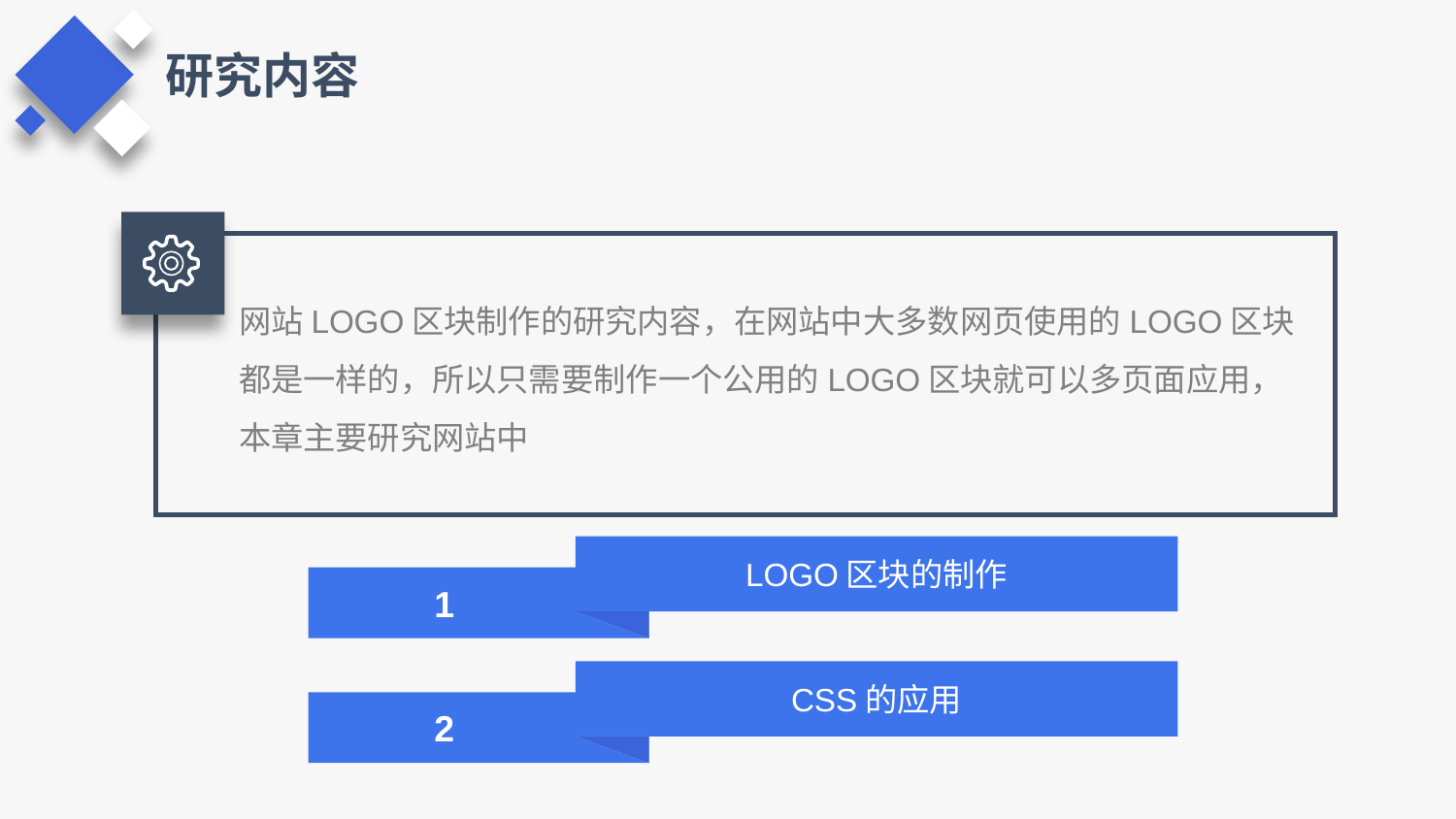

研究内容

网站LOGO区块制作的研究内容，在网站中大多数网页使用的LOGO区块都是一样的，所以只需要制作一个公用的LOGO区块就可以多页面应用，本章主要研究网站中
LOGO区块的制作
1

CSS的应用
2